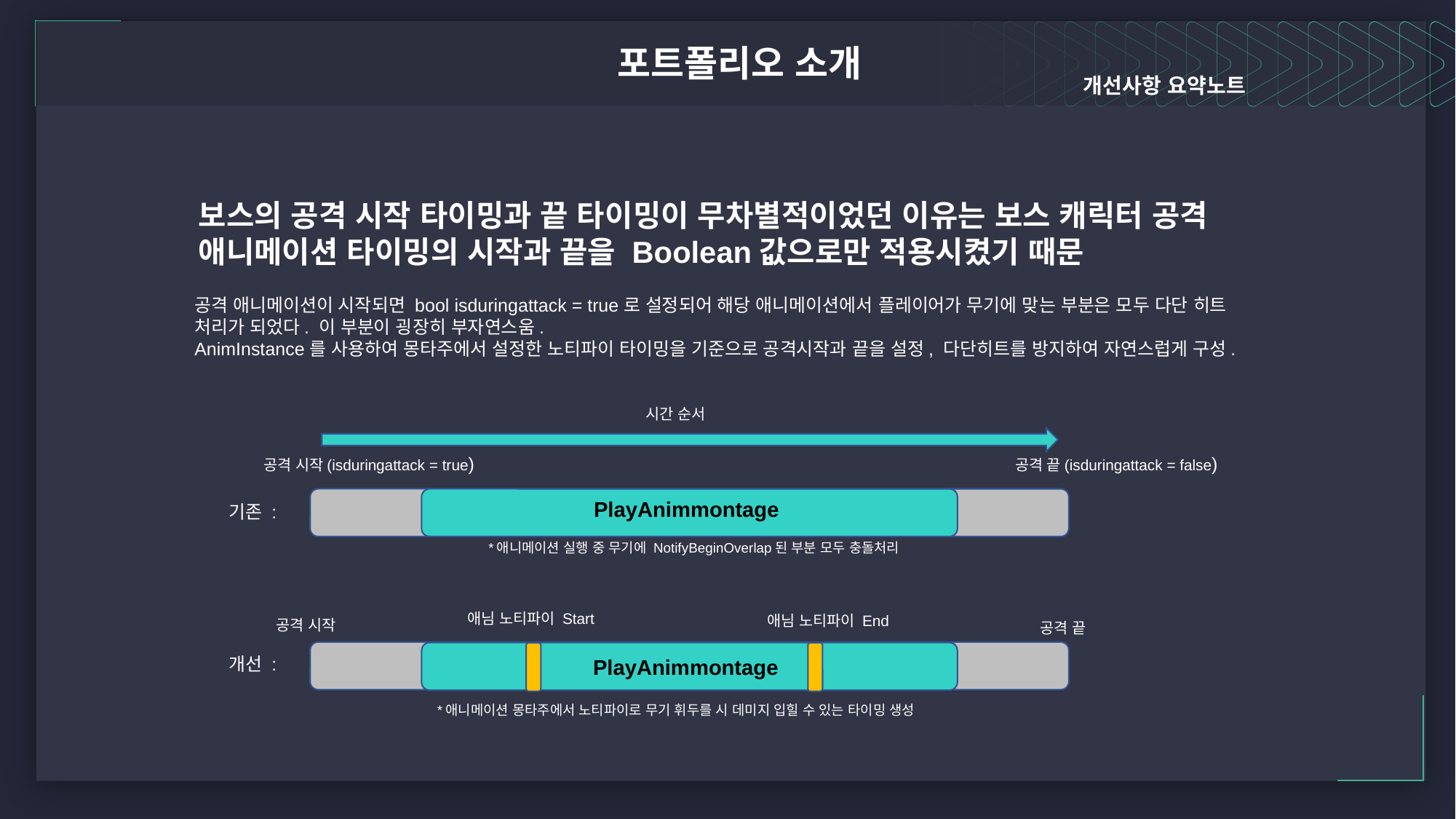

포트폴리오 소개

개선사항 요약노트
보스의 공격 시작 타이밍과 끝 타이밍이 무차별적이었던 이유는 보스 캐릭터 공격 애니메이션 타이밍의 시작과 끝을 Boolean값으로만 적용시켰기 때문

공격 애니메이션이 시작되면 bool isduringattack = true로 설정되어 해당 애니메이션에서 플레이어가 무기에 맞는 부분은 모두 다단 히트 처리가 되었다. 이 부분이 굉장히 부자연스움.
AnimInstance를 사용하여 몽타주에서 설정한 노티파이 타이밍을 기준으로 공격시작과 끝을 설정, 다단히트를 방지하여 자연스럽게 구성.

시간 순서

공격 시작(isduringattack = true)

공격 끝(isduringattack = false)

PlayAnimmontage

기존 :

개선 :
*애니메이션 실행 중 무기에 NotifyBeginOverlap된 부분 모두 충돌처리

애님 노티파이 Start

애님 노티파이 End
공격 시작

공격 끝

PlayAnimmontage

*애니메이션 몽타주에서 노티파이로 무기 휘두를 시 데미지 입힐 수 있는 타이밍 생성